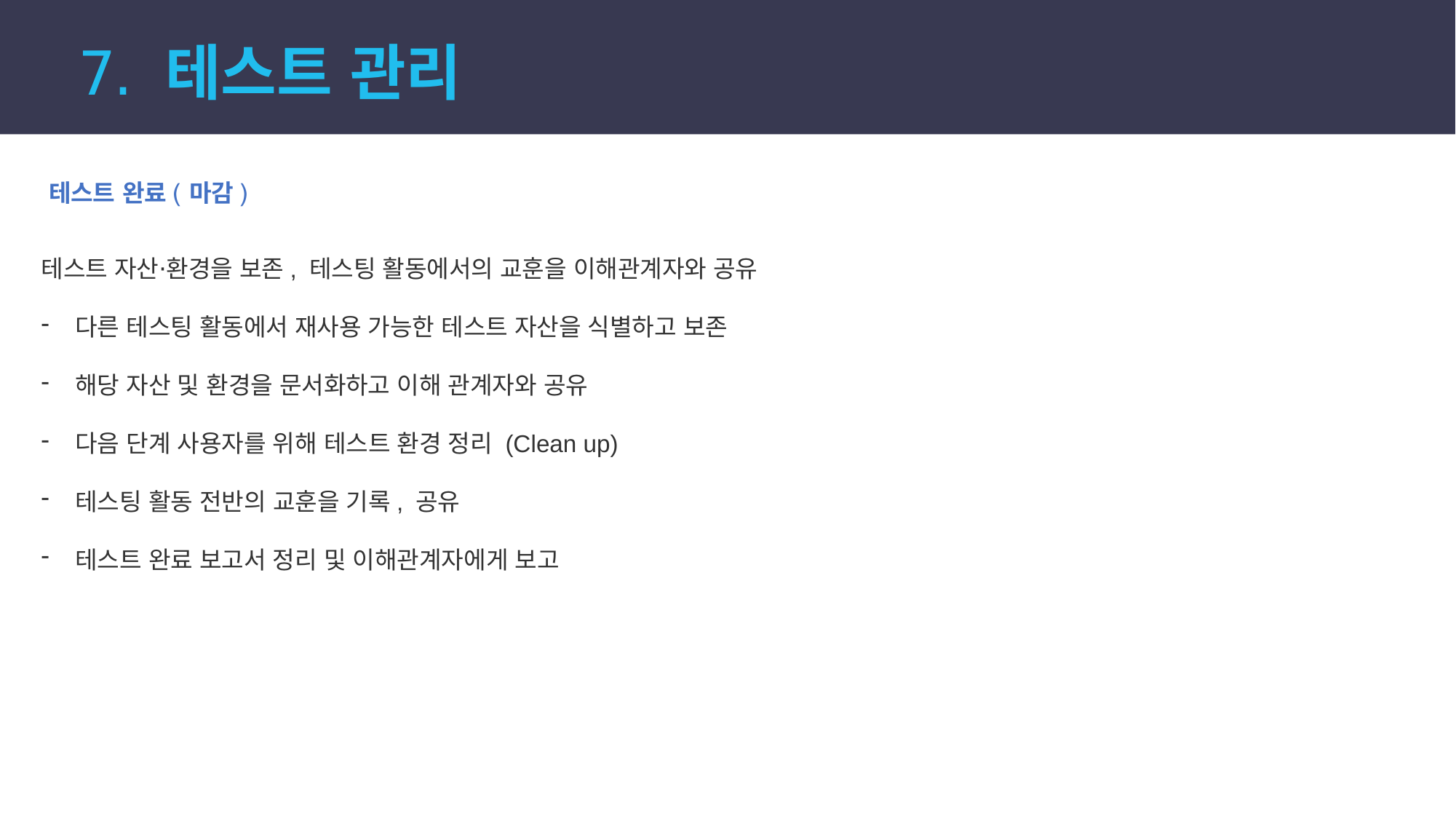

7. 테스트 관리
테스트 완료(마감)
테스트 자산⋅환경을 보존, 테스팅 활동에서의 교훈을 이해관계자와 공유

다른 테스팅 활동에서 재사용 가능한 테스트 자산을 식별하고 보존

해당 자산 및 환경을 문서화하고 이해 관계자와 공유

다음 단계 사용자를 위해 테스트 환경 정리 (Clean up)

테스팅 활동 전반의 교훈을 기록, 공유

테스트 완료 보고서 정리 및 이해관계자에게 보고